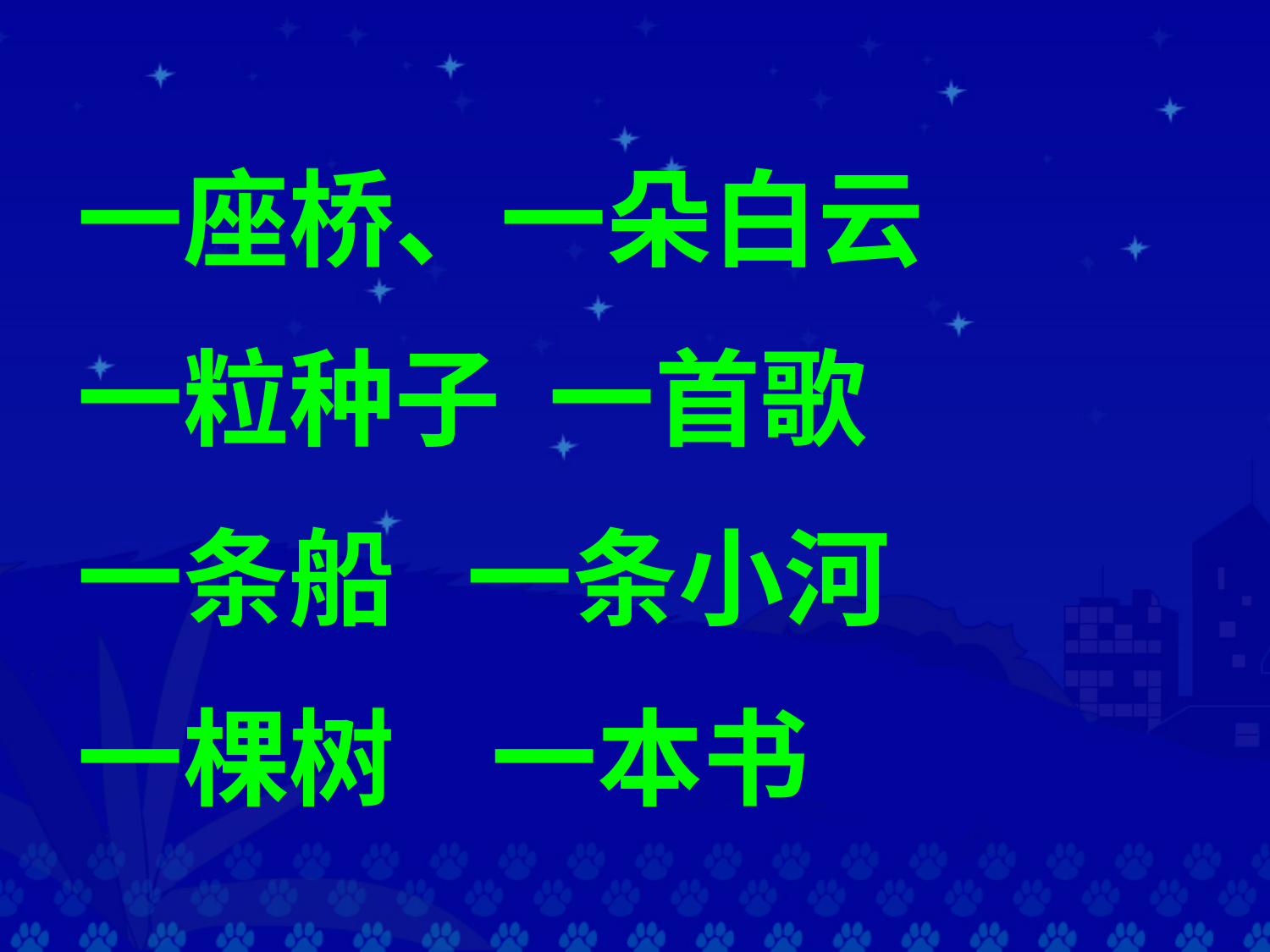

一座桥、一朵白云
一粒种子  一首歌
一条船   一条小河
一棵树    一本书